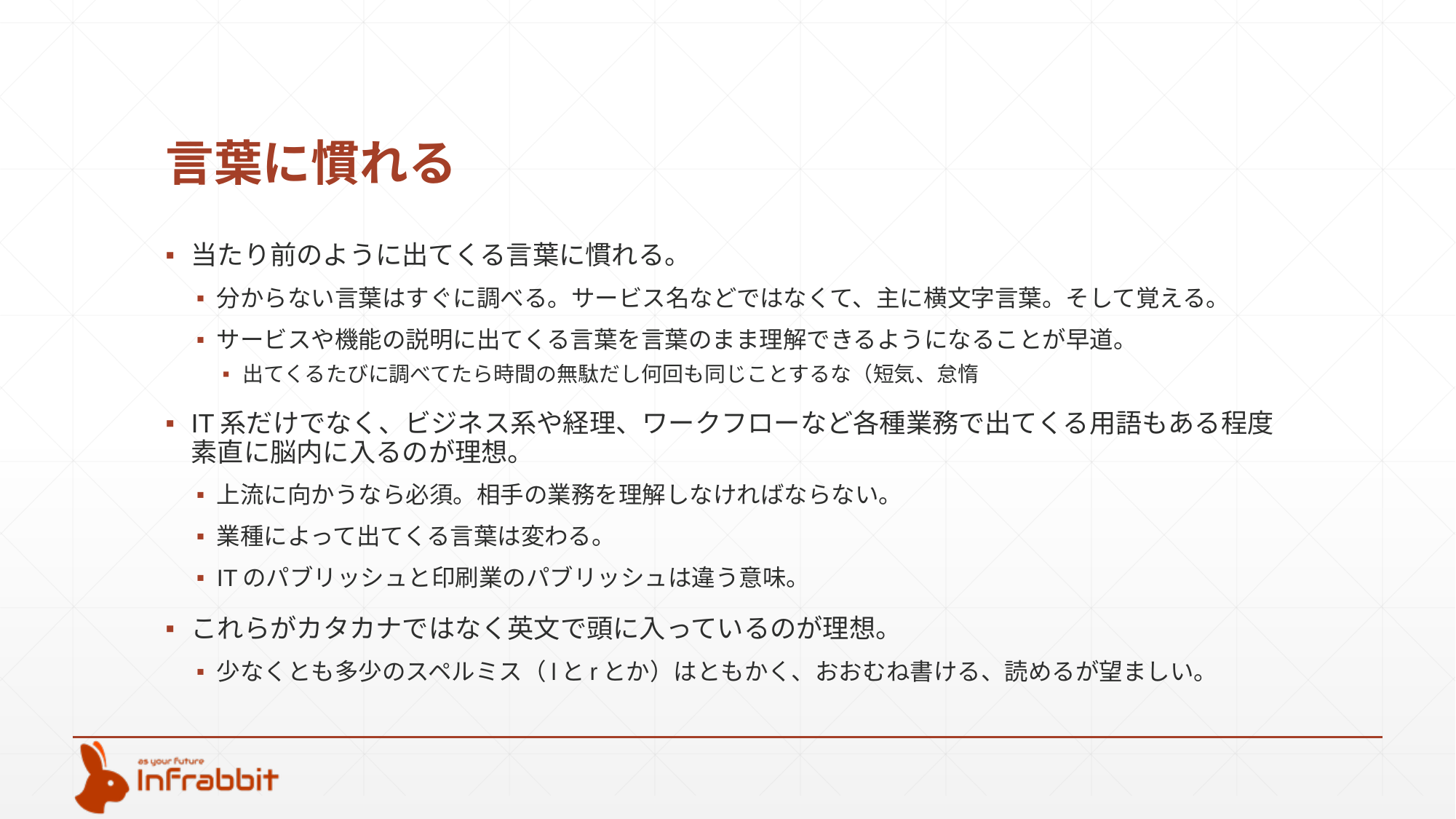

# 言葉に慣れる
当たり前のように出てくる言葉に慣れる。
分からない言葉はすぐに調べる。サービス名などではなくて、主に横文字言葉。そして覚える。
サービスや機能の説明に出てくる言葉を言葉のまま理解できるようになることが早道。
出てくるたびに調べてたら時間の無駄だし何回も同じことするな（短気、怠惰
IT系だけでなく、ビジネス系や経理、ワークフローなど各種業務で出てくる用語もある程度素直に脳内に入るのが理想。
上流に向かうなら必須。相手の業務を理解しなければならない。
業種によって出てくる言葉は変わる。
ITのパブリッシュと印刷業のパブリッシュは違う意味。
これらがカタカナではなく英文で頭に入っているのが理想。
少なくとも多少のスペルミス（lとrとか）はともかく、おおむね書ける、読めるが望ましい。